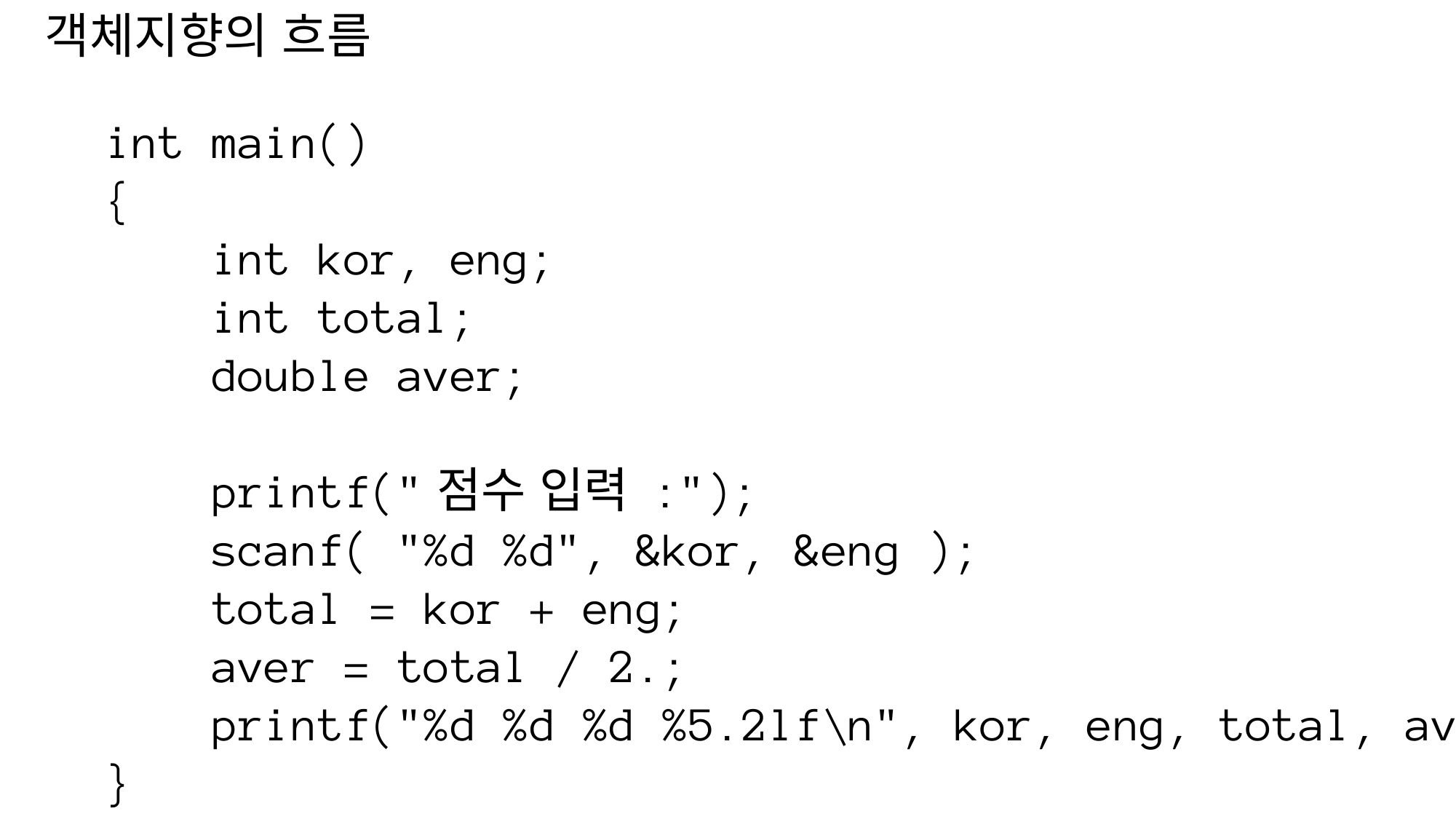

객체지향의 흐름
int main()
{
    int kor, eng;
    int total;
    double aver;

    printf("점수 입력 :");
    scanf( "%d %d", &kor, &eng );
    total = kor + eng;
    aver = total / 2.;
    printf("%d %d %d %5.2lf\n", kor, eng, total, aver);
}